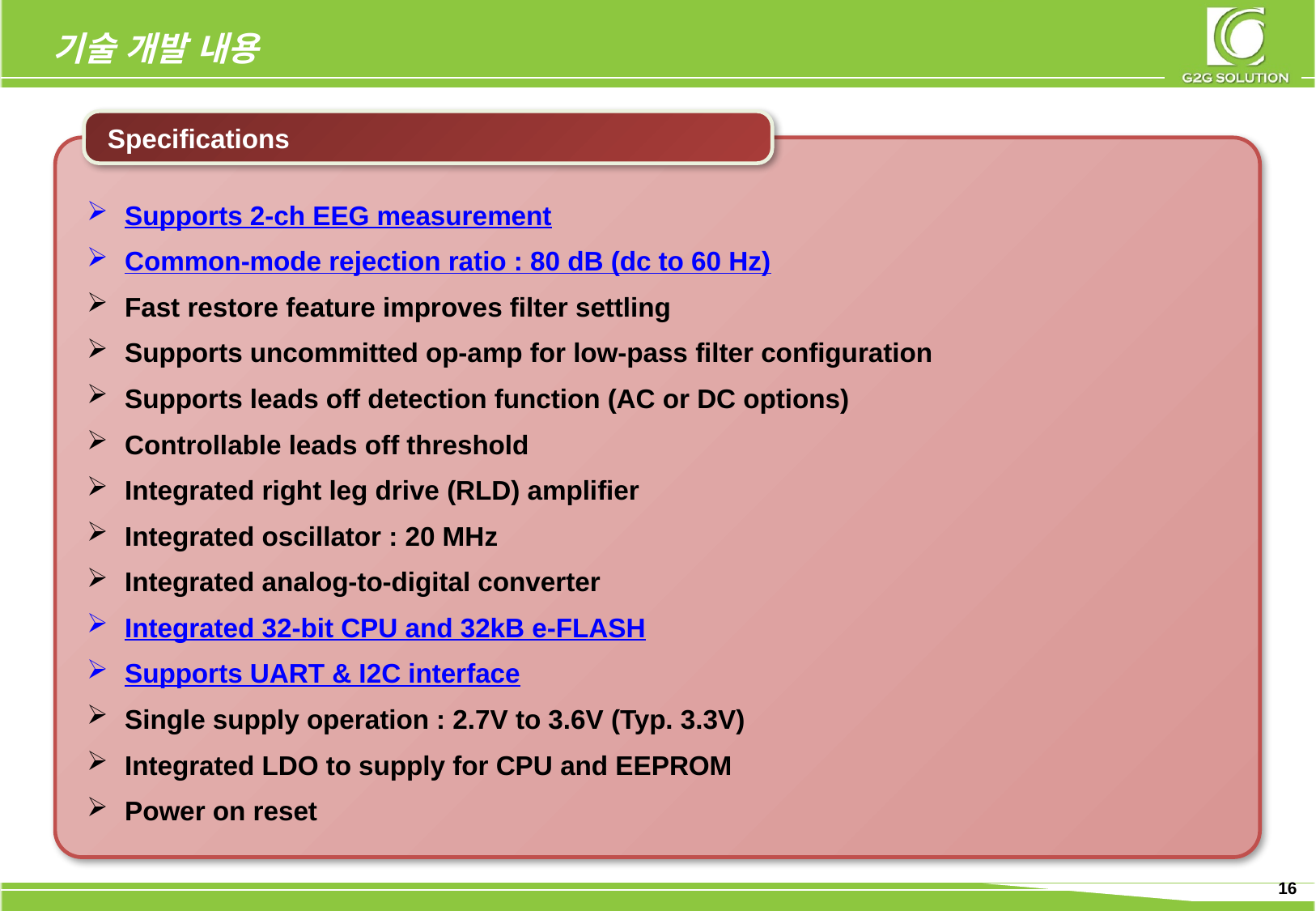

# 기술 개발 내용
Specifications

Supports 2-ch EEG measurement
Common-mode rejection ratio : 80 dB (dc to 60 Hz)
Fast restore feature improves filter settling
Supports uncommitted op-amp for low-pass filter configuration
Supports leads off detection function (AC or DC options)
Controllable leads off threshold
Integrated right leg drive (RLD) amplifier
Integrated oscillator : 20 MHz
Integrated analog-to-digital converter
Integrated 32-bit CPU and 32kB e-FLASH
Supports UART & I2C interface
Single supply operation : 2.7V to 3.6V (Typ. 3.3V)
Integrated LDO to supply for CPU and EEPROM
Power on reset
16